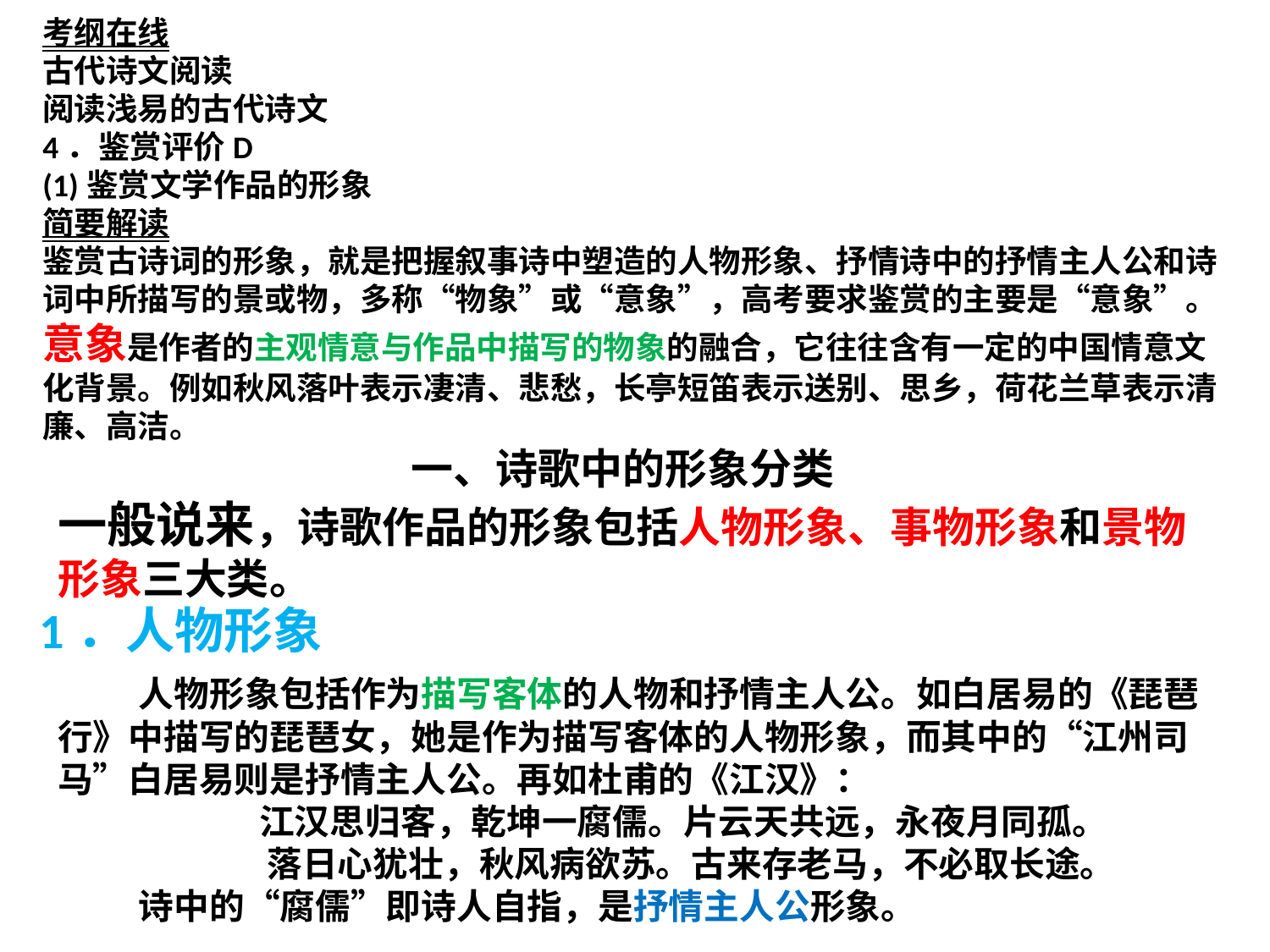

考纲在线
古代诗文阅读
阅读浅易的古代诗文
4．鉴赏评价D
(1)鉴赏文学作品的形象
简要解读
鉴赏古诗词的形象，就是把握叙事诗中塑造的人物形象、抒情诗中的抒情主人公和诗词中所描写的景或物，多称“物象”或“意象”，高考要求鉴赏的主要是“意象”。
意象是作者的主观情意与作品中描写的物象的融合，它往往含有一定的中国情意文化背景。例如秋风落叶表示凄清、悲愁，长亭短笛表示送别、思乡，荷花兰草表示清廉、高洁。
                                    一、诗歌中的形象分类
一般说来，诗歌作品的形象包括人物形象、事物形象和景物形象三大类。
1．人物形象
         人物形象包括作为描写客体的人物和抒情主人公。如白居易的《琵琶行》中描写的琵琶女，她是作为描写客体的人物形象，而其中的“江州司马”白居易则是抒情主人公。再如杜甫的《江汉》：
                        江汉思归客，乾坤一腐儒。片云天共远，永夜月同孤。
                         落日心犹壮，秋风病欲苏。古来存老马，不必取长途。
         诗中的“腐儒”即诗人自指，是抒情主人公形象。